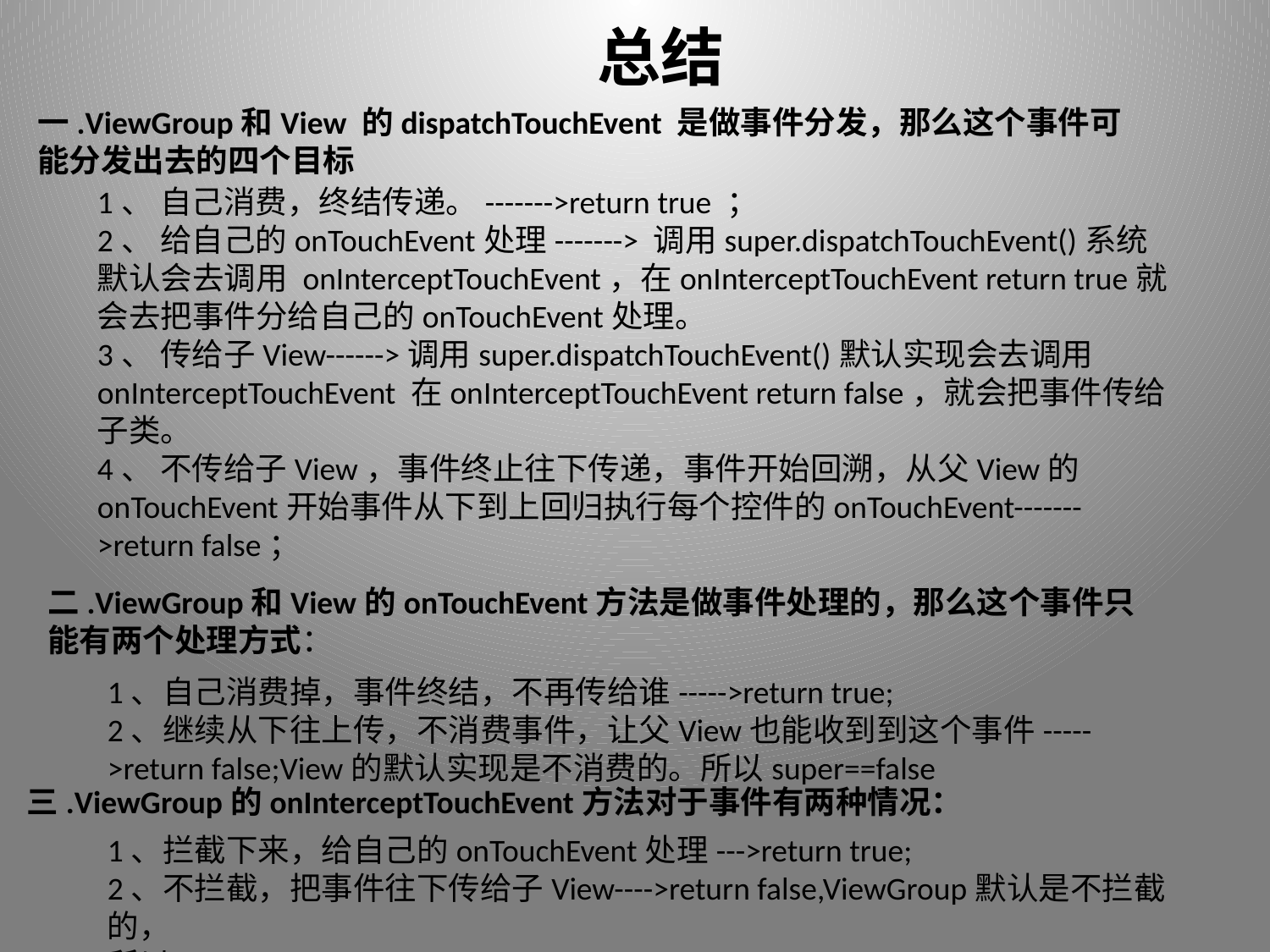

总结
一.ViewGroup和View 的dispatchTouchEvent 是做事件分发，那么这个事件可能分发出去的四个目标
1、 自己消费，终结传递。------->return true ；
2、 给自己的onTouchEvent处理-------> 调用super.dispatchTouchEvent()系统默认会去调用 onInterceptTouchEvent，在onInterceptTouchEvent return true就会去把事件分给自己的onTouchEvent处理。
3、 传给子View------>调用super.dispatchTouchEvent()默认实现会去调用 onInterceptTouchEvent 在onInterceptTouchEvent return false，就会把事件传给子类。
4、 不传给子View，事件终止往下传递，事件开始回溯，从父View的onTouchEvent开始事件从下到上回归执行每个控件的onTouchEvent------->return false；
二.ViewGroup和View的onTouchEvent方法是做事件处理的，那么这个事件只能有两个处理方式：
1、自己消费掉，事件终结，不再传给谁----->return true;
2、继续从下往上传，不消费事件，让父View也能收到到这个事件----->return false;View的默认实现是不消费的。所以super==false
三.ViewGroup的onInterceptTouchEvent方法对于事件有两种情况：
1、拦截下来，给自己的onTouchEvent处理--->return true;
2、不拦截，把事件往下传给子View---->return false,ViewGroup默认是不拦截的，
所以super==false；